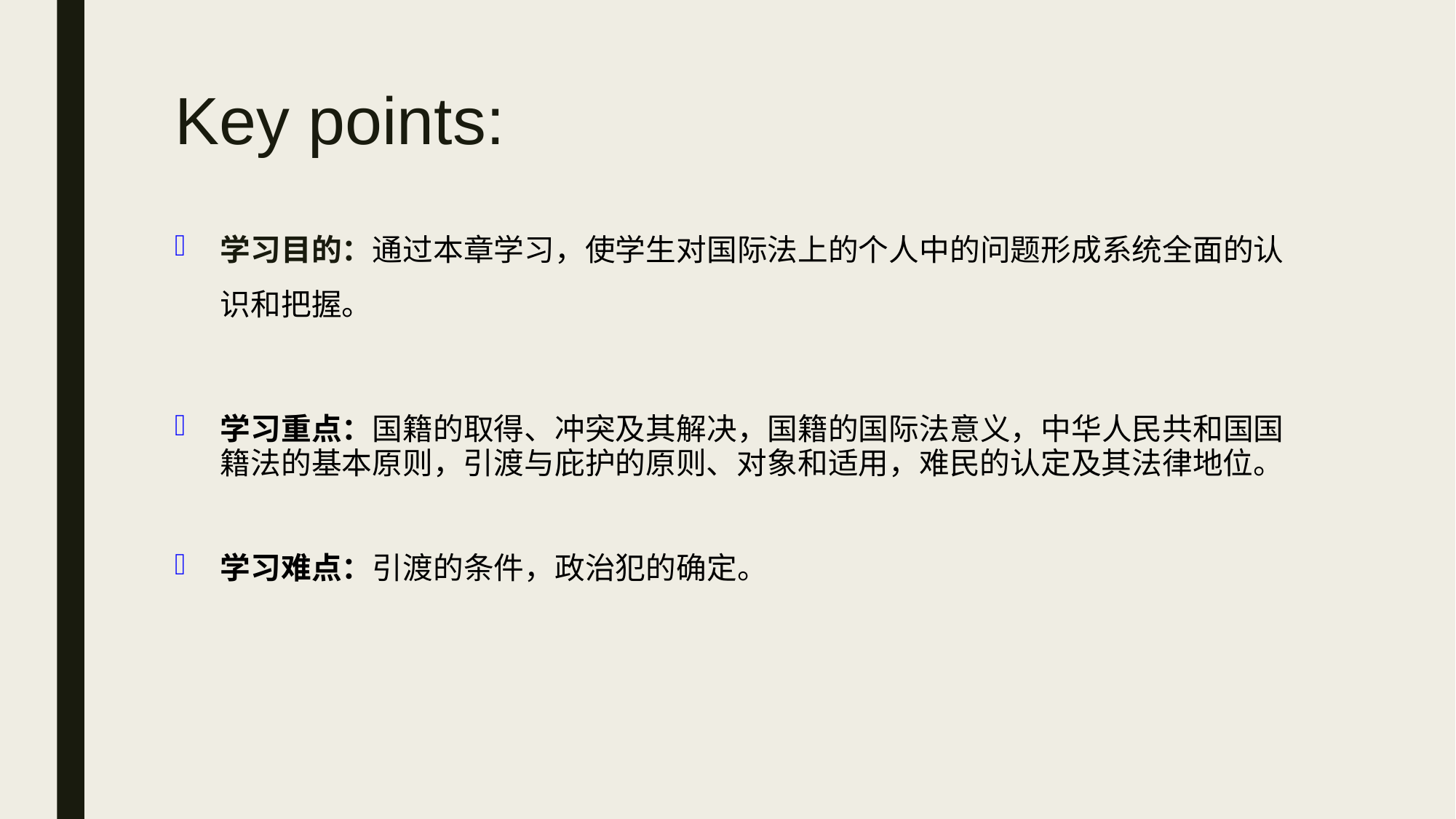

# Key points:
学习目的：通过本章学习，使学生对国际法上的个人中的问题形成系统全面的认识和把握。

学习重点：国籍的取得、冲突及其解决，国籍的国际法意义，中华人民共和国国籍法的基本原则，引渡与庇护的原则、对象和适用，难民的认定及其法律地位。

学习难点：引渡的条件，政治犯的确定。